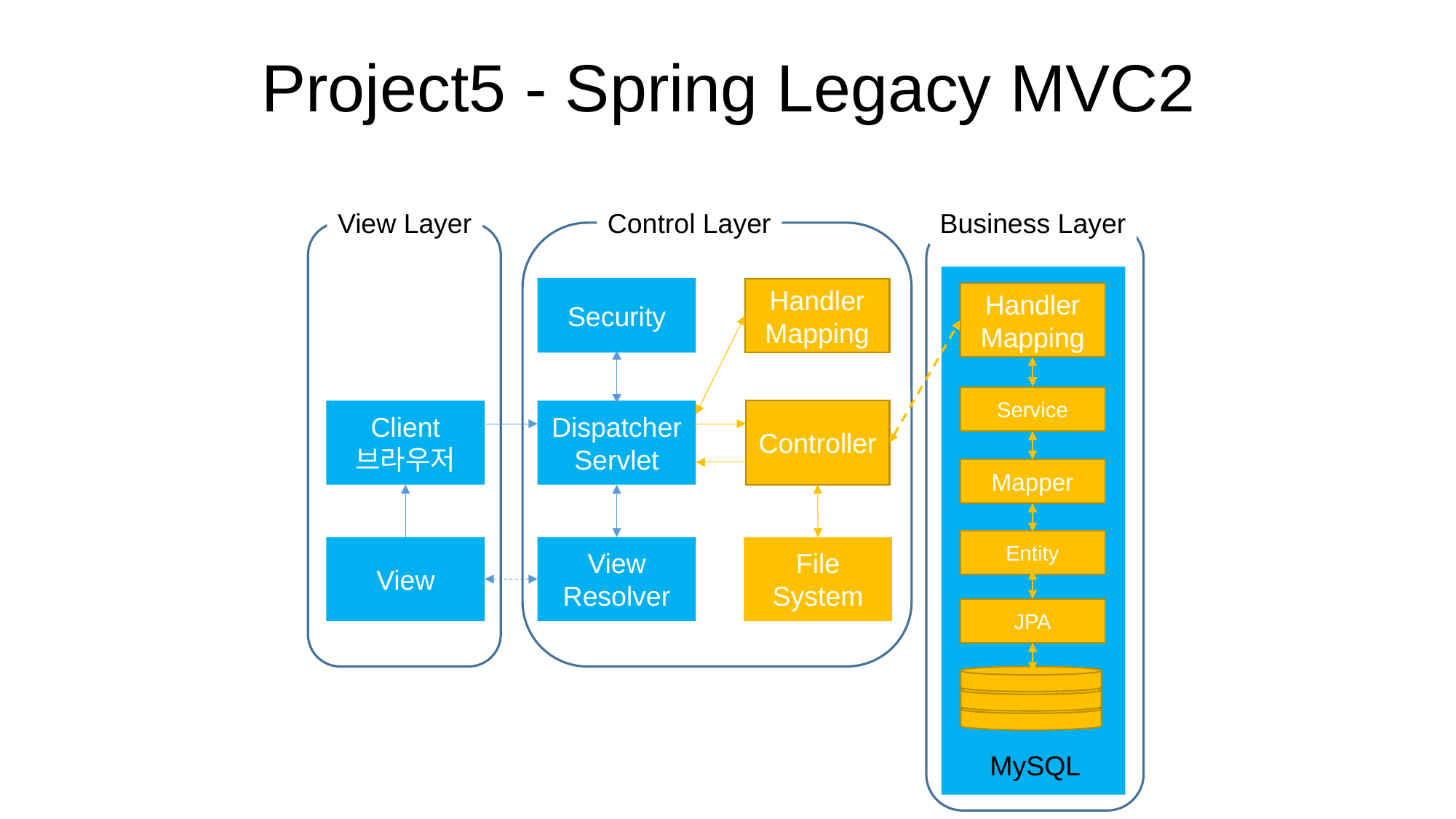

# Project5 - Spring Legacy MVC2
View Layer
Control Layer
Business Layer

Security

Handler
Mapping
Handler
Mapping
Service
Client
브라우저

Dispatcher
Servlet

Controller
Mapper
Entity
View

View
Resolver

File
System

JPA

MySQL